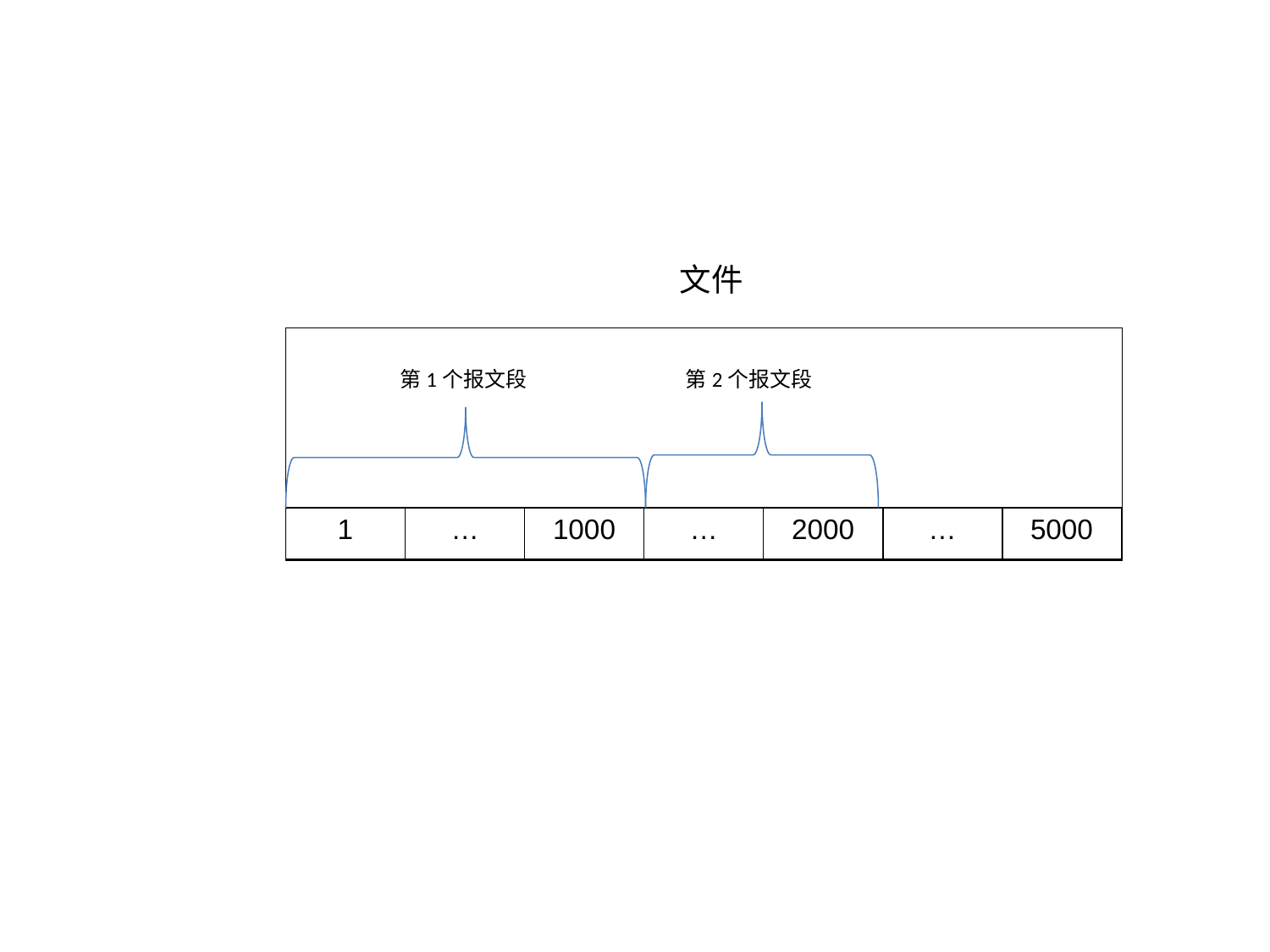

文件

第1个报文段
第2个报文段
| 1 | … | 1000 | … | 2000 | … | 5000 |
| --- | --- | --- | --- | --- | --- | --- |